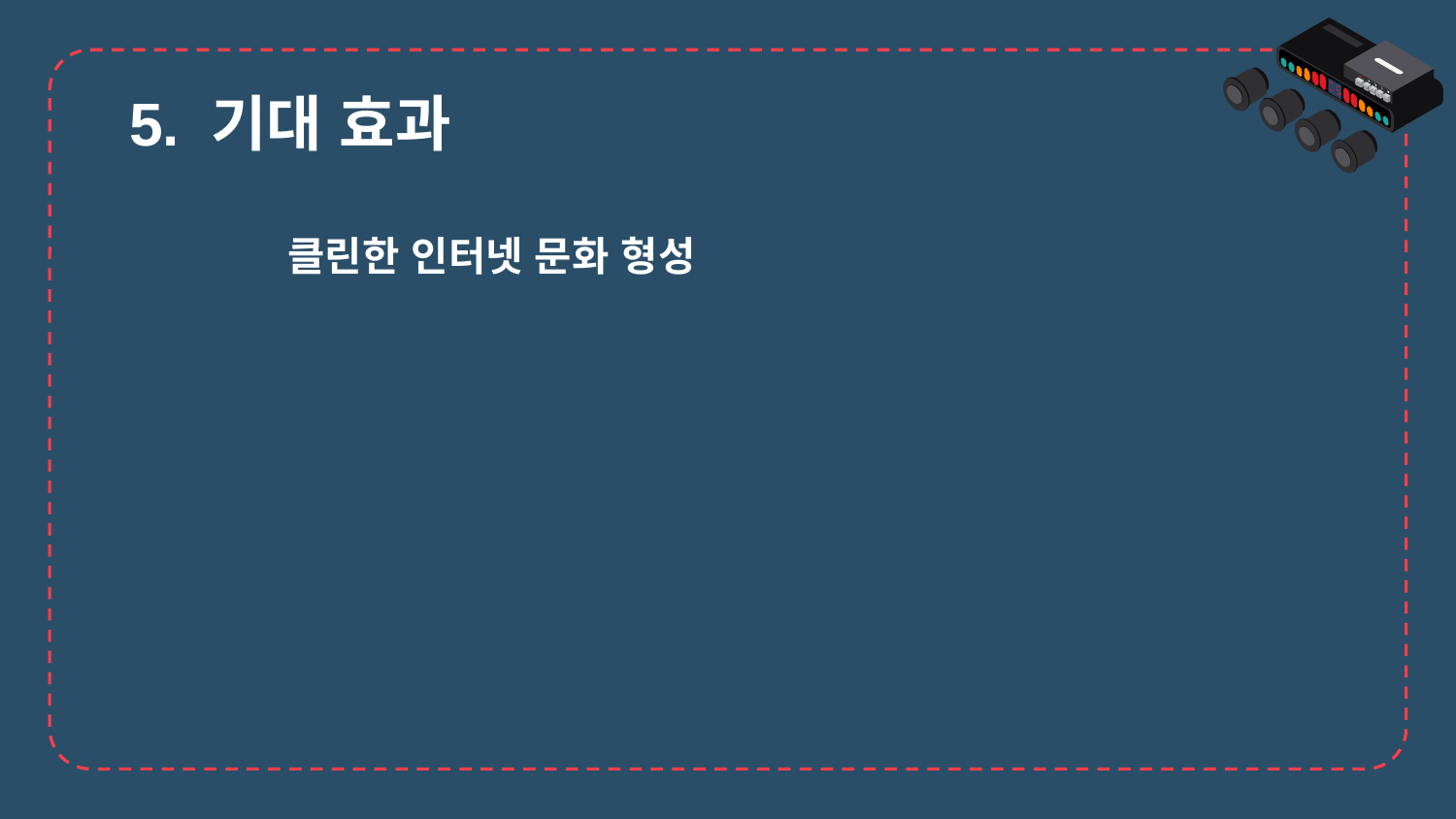

# 5. 기대 효과
클린한 인터넷 문화 형성